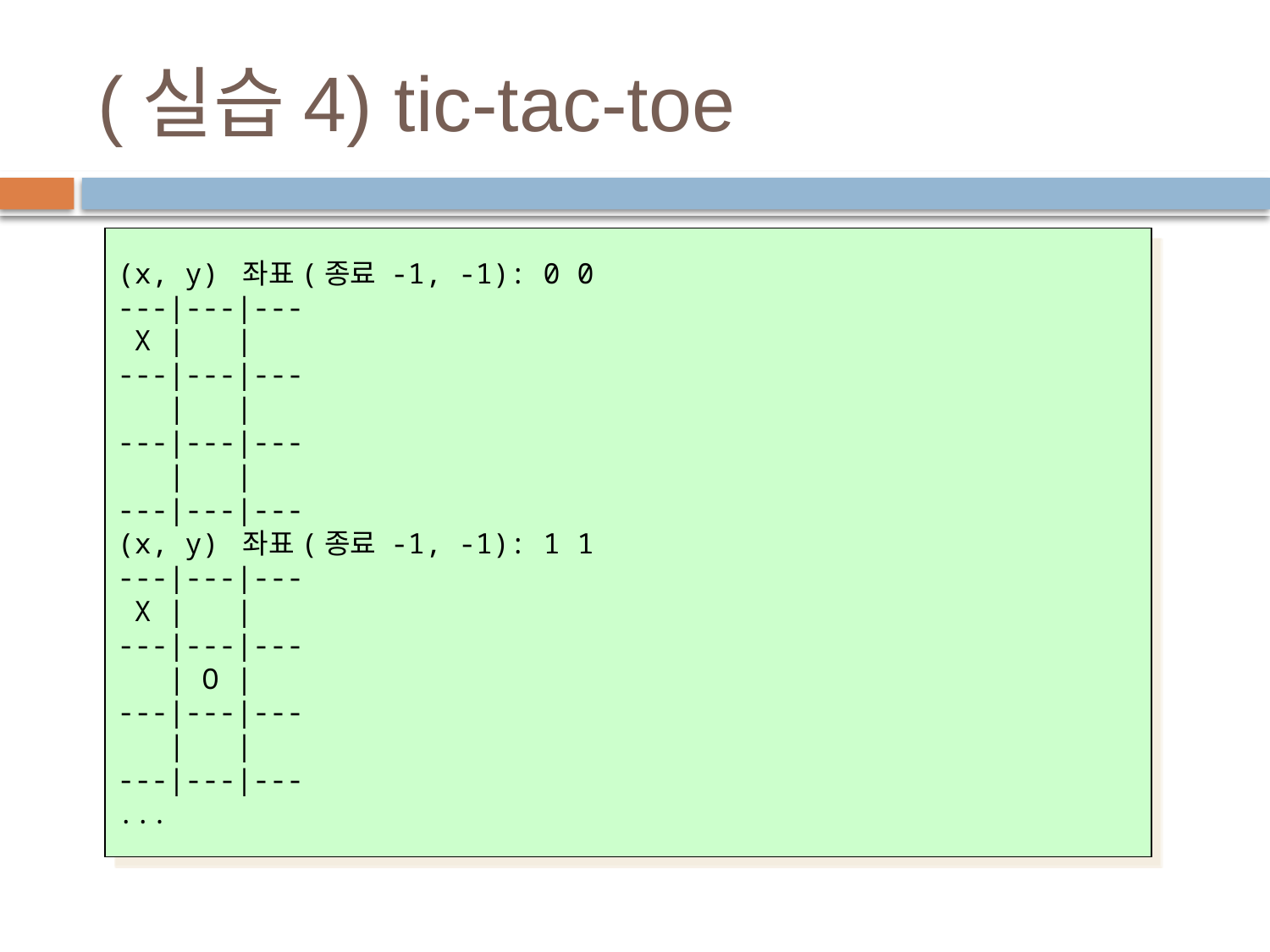

# (실습4) tic-tac-toe
(x, y) 좌표(종료 -1, -1): 0 0
---|---|---
 X |   |
---|---|---
   |   |
---|---|---
   |   |
---|---|---
(x, y) 좌표(종료 -1, -1): 1 1
---|---|---
 X |   |
---|---|---
   | O |
---|---|---
   |   |
---|---|---
...